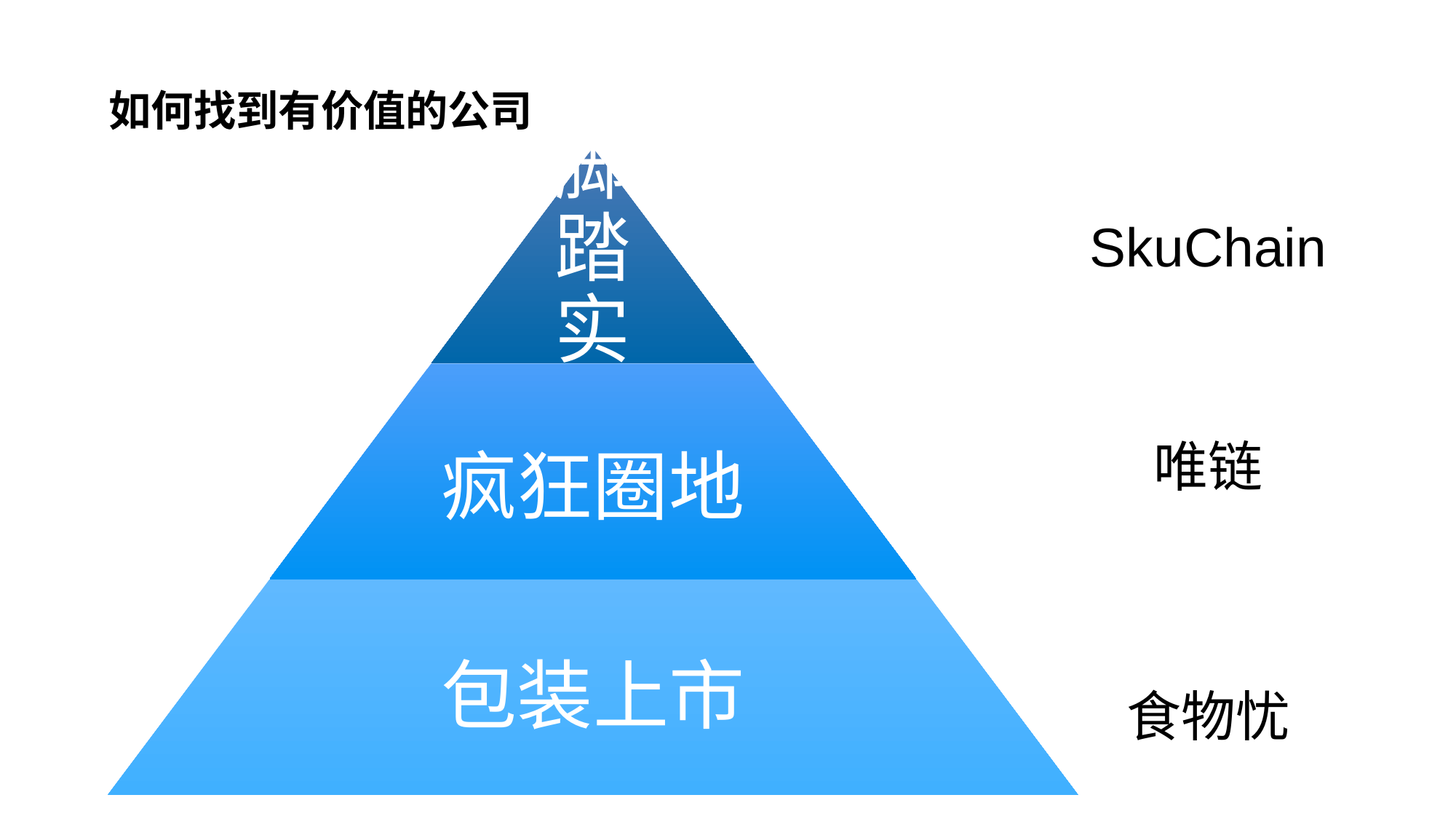

如何找到有价值的公司
脚踏实地
疯狂圈地
包装上市
SkuChain
唯链
食物忧